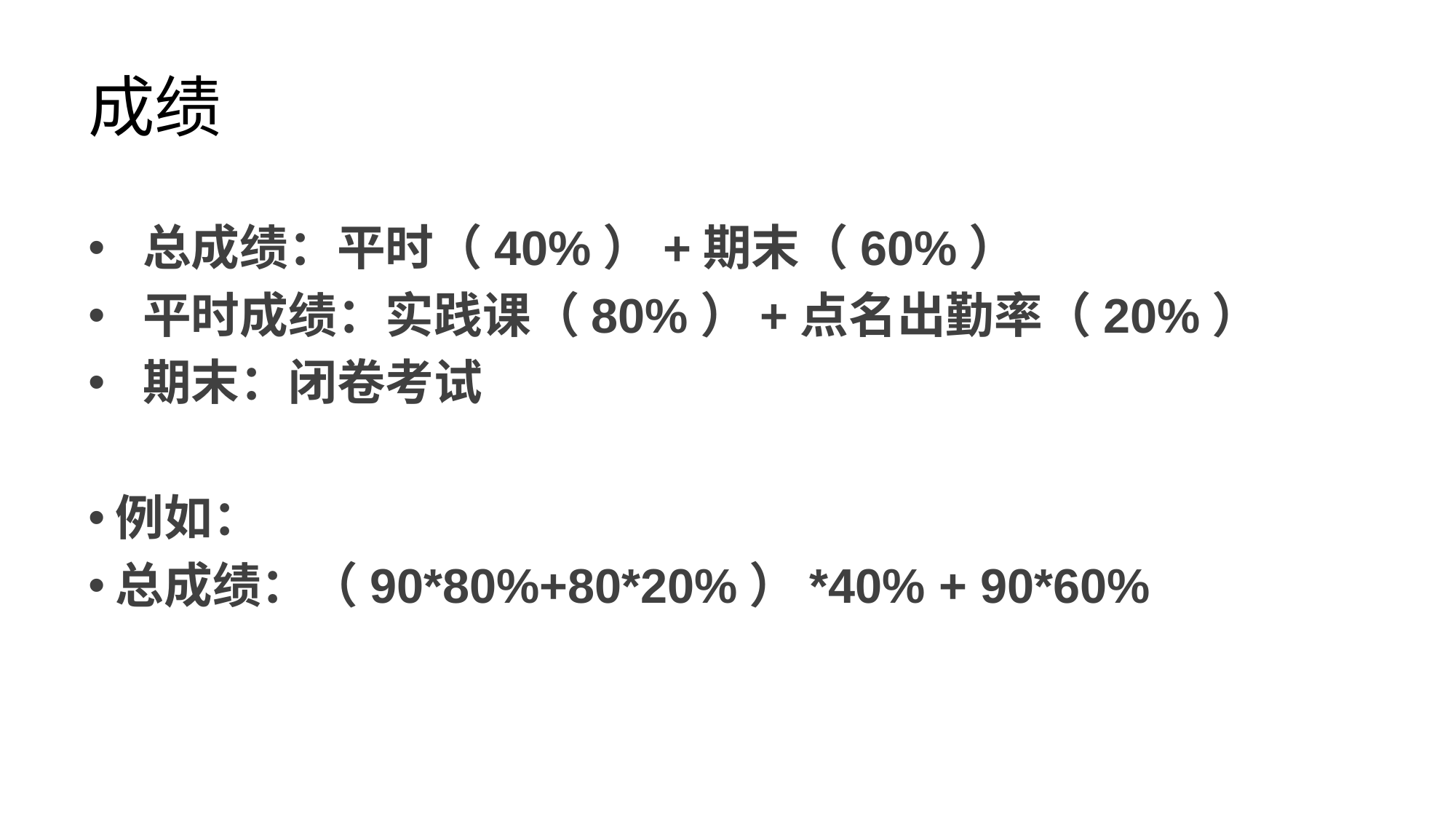

# 成绩
总成绩：平时（40%）+期末（60%）
平时成绩：实践课（80%）+点名出勤率（20%）
期末：闭卷考试

例如：
总成绩：（90*80%+80*20%）*40% + 90*60%